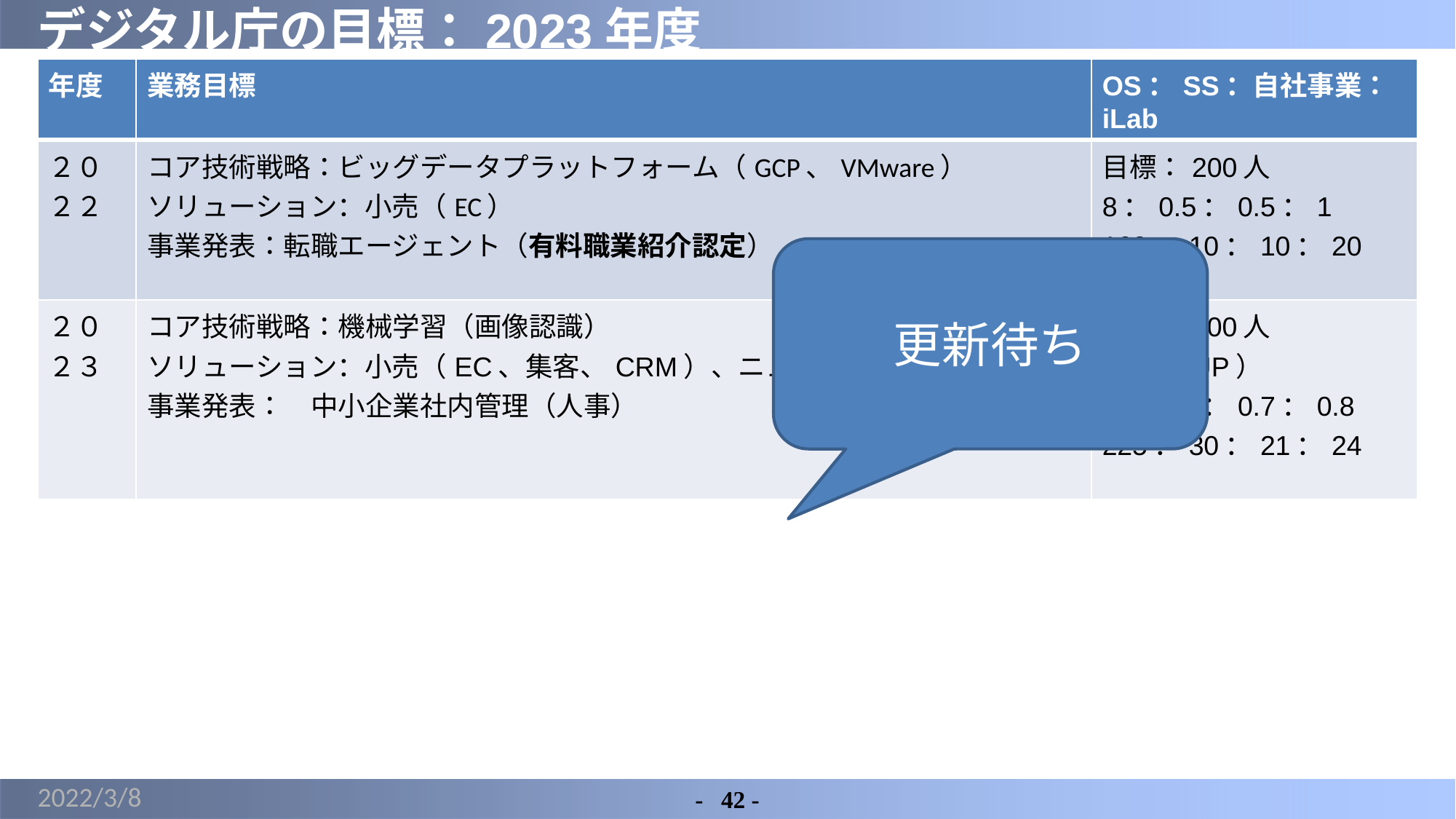

# デジタル庁の目標：2023年度
| 年度 | 業務目標 | OS：SS：自社事業：iLab |
| --- | --- | --- |
| ２０２２ | コア技術戦略：ビッグデータプラットフォーム（GCP、VMware） ソリューション：小売（EC） 事業発表：転職エージェント（有料職業紹介認定） | 目標：200人 8：0.5：0.5：1 160：10：10：20 |
| ２０２３ | コア技術戦略：機械学習（画像認識） ソリューション：小売（EC、集客、CRM）、ニュース（個別最適化） 事業発表：　中小企業社内管理（人事） | 目標：200人（50%UP） 7.5：1：0.7：0.8 225：30：21：24 |
更新待ち
2022/3/8
-	42 -